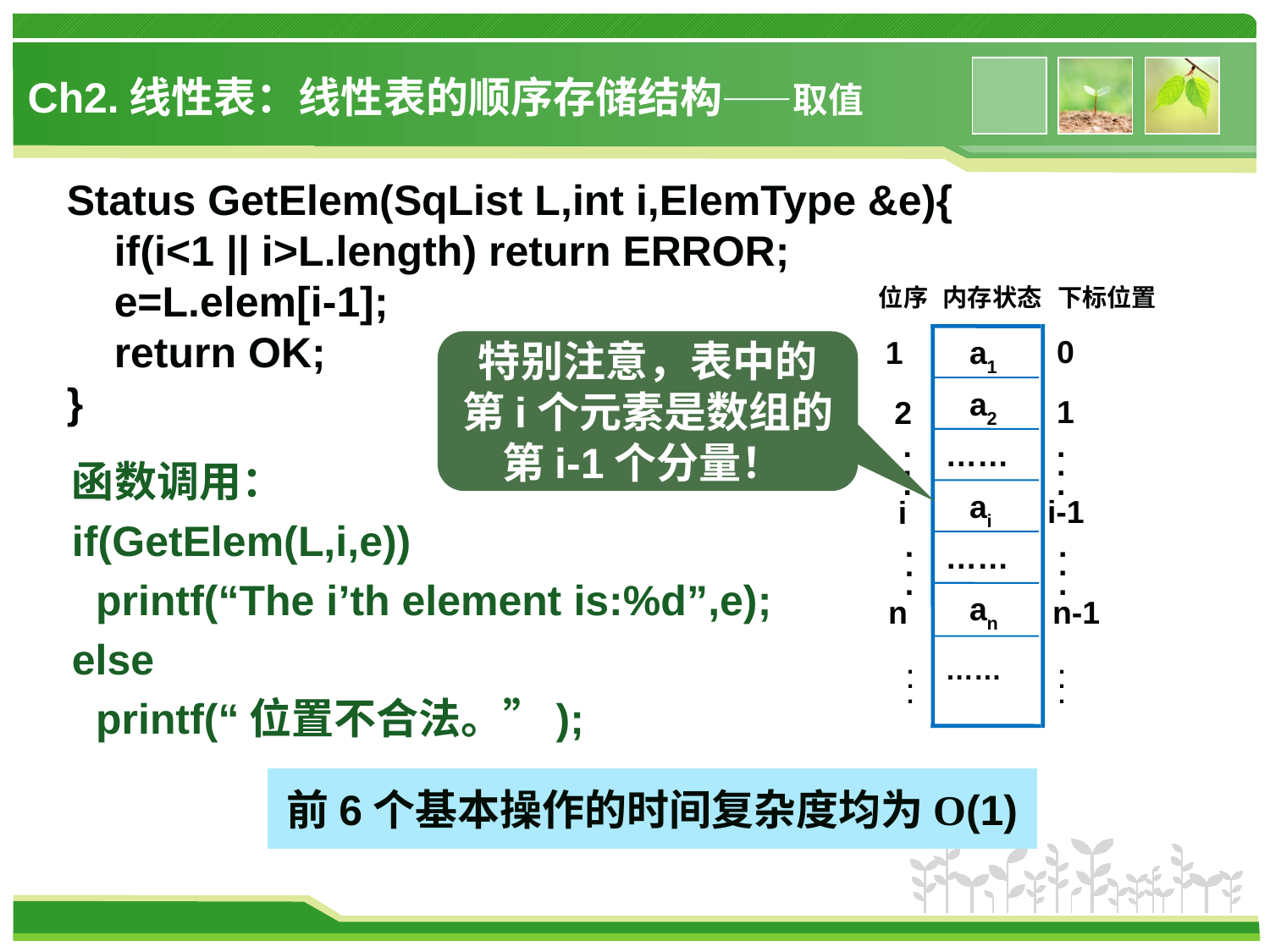

# Ch2.线性表：线性表的顺序存储结构——取值
Status GetElem(SqList L,int i,ElemType &e){
    if(i<1 || i>L.length) return ERROR;
    e=L.elem[i-1];
    return OK;
}
位序
内存状态
下标位置
0
1

a1

特别注意，表中的第i个元素是数组的第i-1个分量！

a2
1
2
……

.
.
.
.
.
.
函数调用：
if(GetElem(L,i,e))
  printf(“The i’th element is:%d”,e);
else
  printf(“位置不合法。”);

ai
i-1
i
……

.
.
.
.
.
.

an
n-1
n

……
.
.
.
.
.
.

前6个基本操作的时间复杂度均为O(1)
20